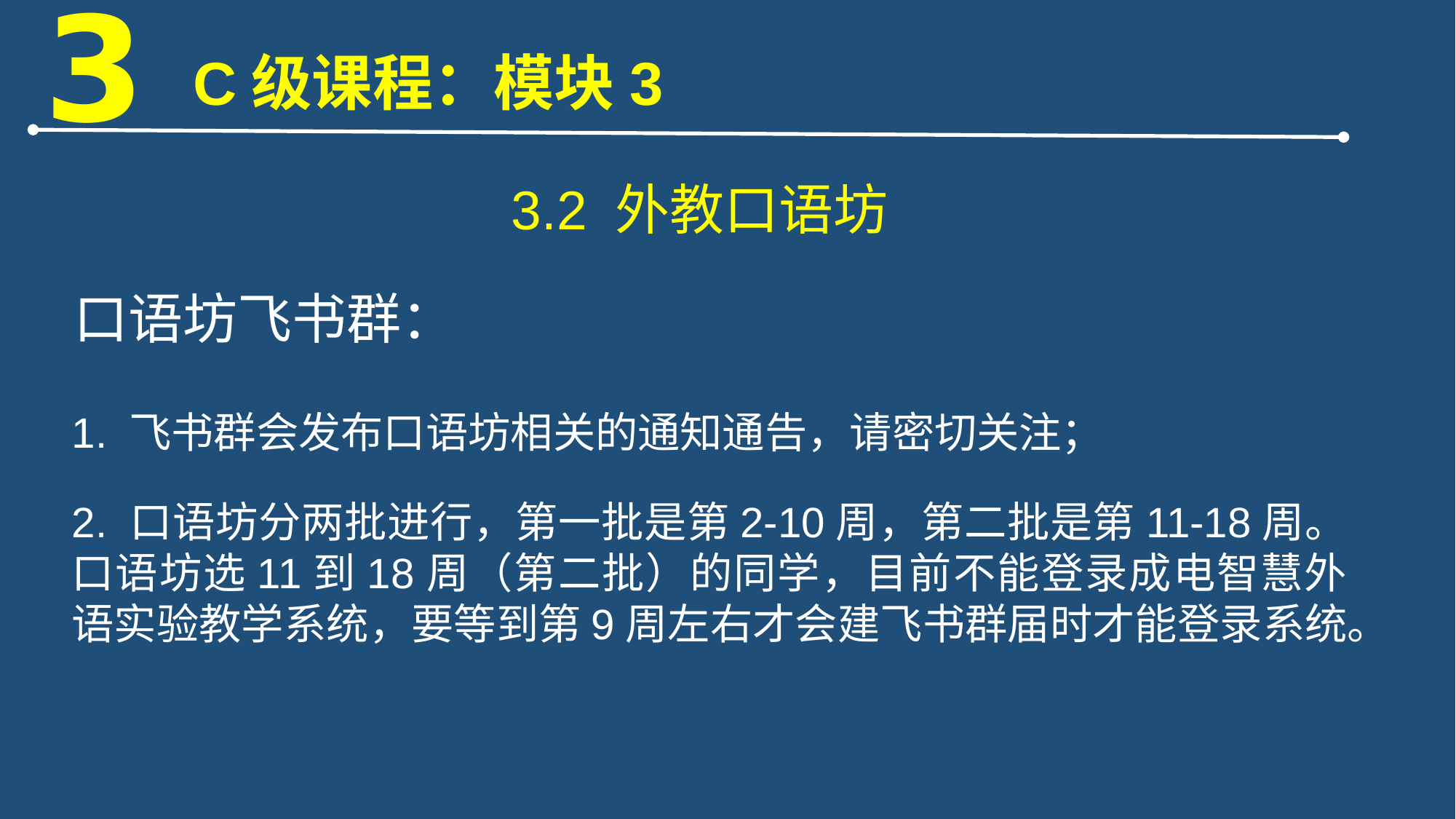

3
C级课程：模块3
3.2 外教口语坊
口语坊飞书群：
1. 飞书群会发布口语坊相关的通知通告，请密切关注；
2. 口语坊分两批进行，第一批是第2-10周，第二批是第11-18周。口语坊选11到18周（第二批）的同学，目前不能登录成电智慧外语实验教学系统，要等到第9周左右才会建飞书群届时才能登录系统。